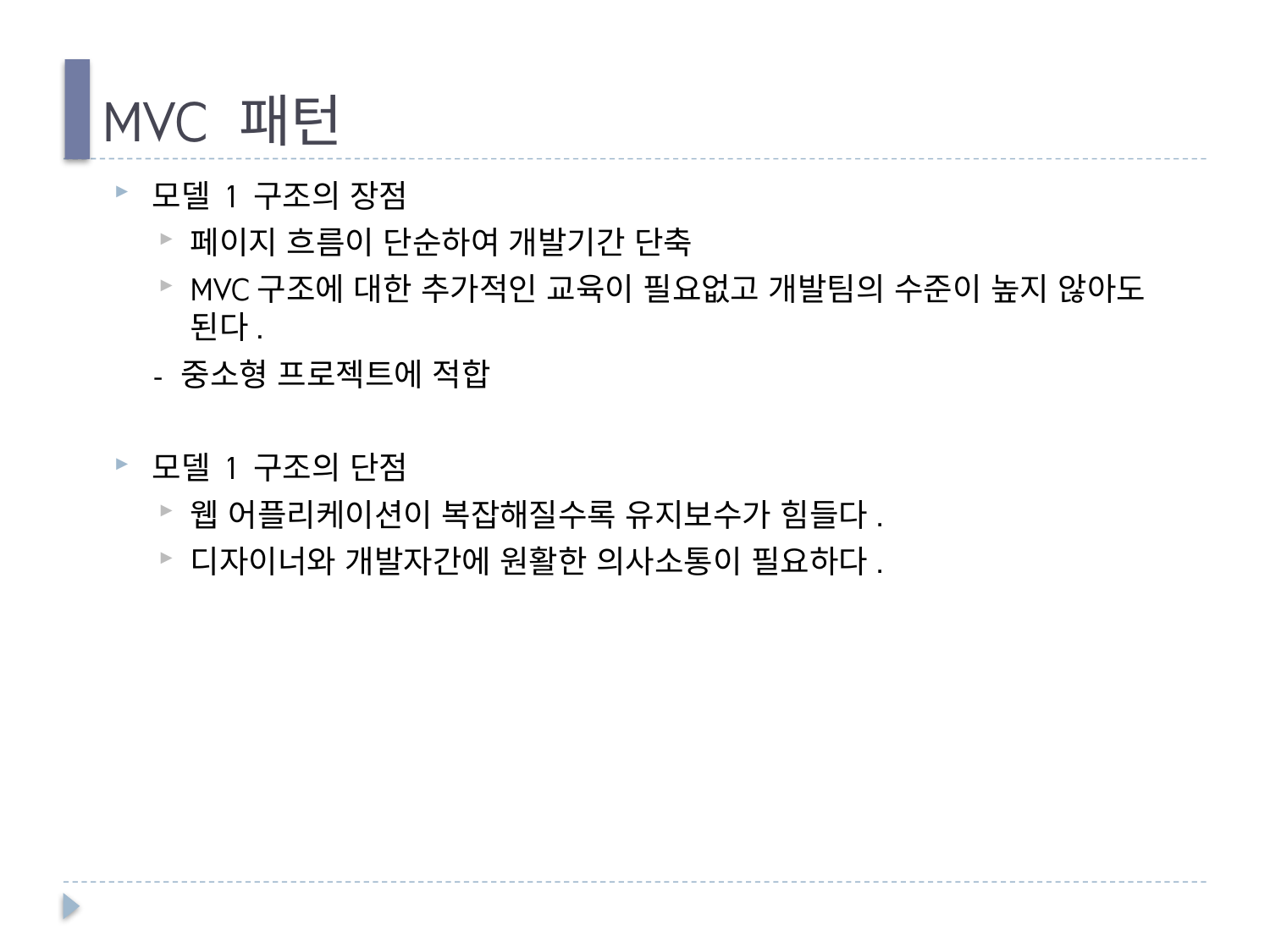

# MVC 패턴
모델 1 구조의 장점
페이지 흐름이 단순하여 개발기간 단축
MVC구조에 대한 추가적인 교육이 필요없고 개발팀의 수준이 높지 않아도 된다.
- 중소형 프로젝트에 적합

모델 1 구조의 단점
웹 어플리케이션이 복잡해질수록 유지보수가 힘들다.
디자이너와 개발자간에 원활한 의사소통이 필요하다.